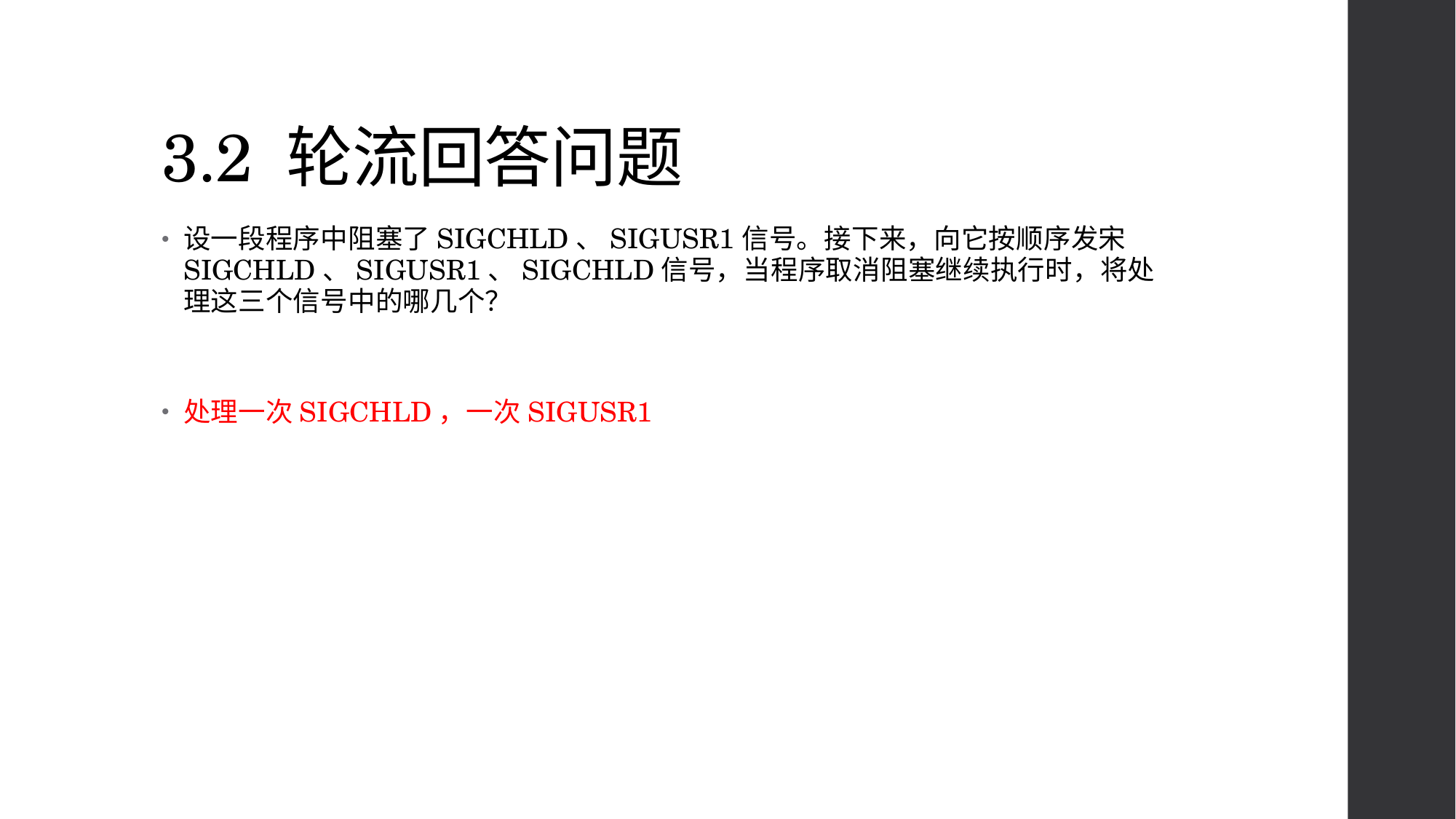

# 3.2 轮流回答问题
设一段程序中阻塞了SIGCHLD、SIGUSR1信号。接下来，向它按顺序发宋SIGCHLD、SIGUSR1、SIGCHLD信号，当程序取消阻塞继续执行时，将处理这三个信号中的哪几个？

处理一次SIGCHLD，一次SIGUSR1